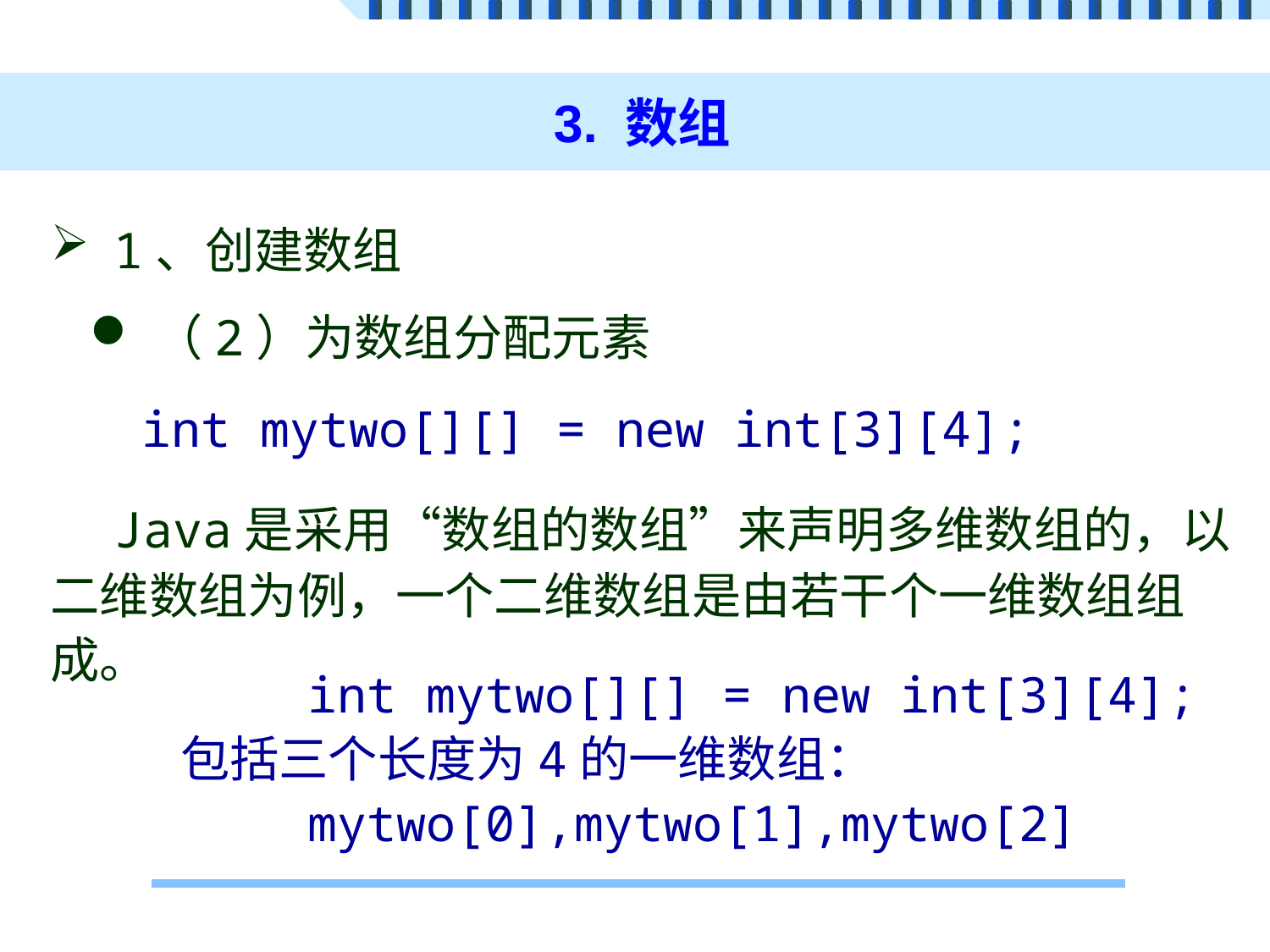

# 3. 数组
1、创建数组
（2）为数组分配元素
int mytwo[][] = new int[3][4];
Java是采用“数组的数组”来声明多维数组的，以二维数组为例，一个二维数组是由若干个一维数组组成。
		int mytwo[][] = new int[3][4];
	包括三个长度为4的一维数组：
		mytwo[0],mytwo[1],mytwo[2]